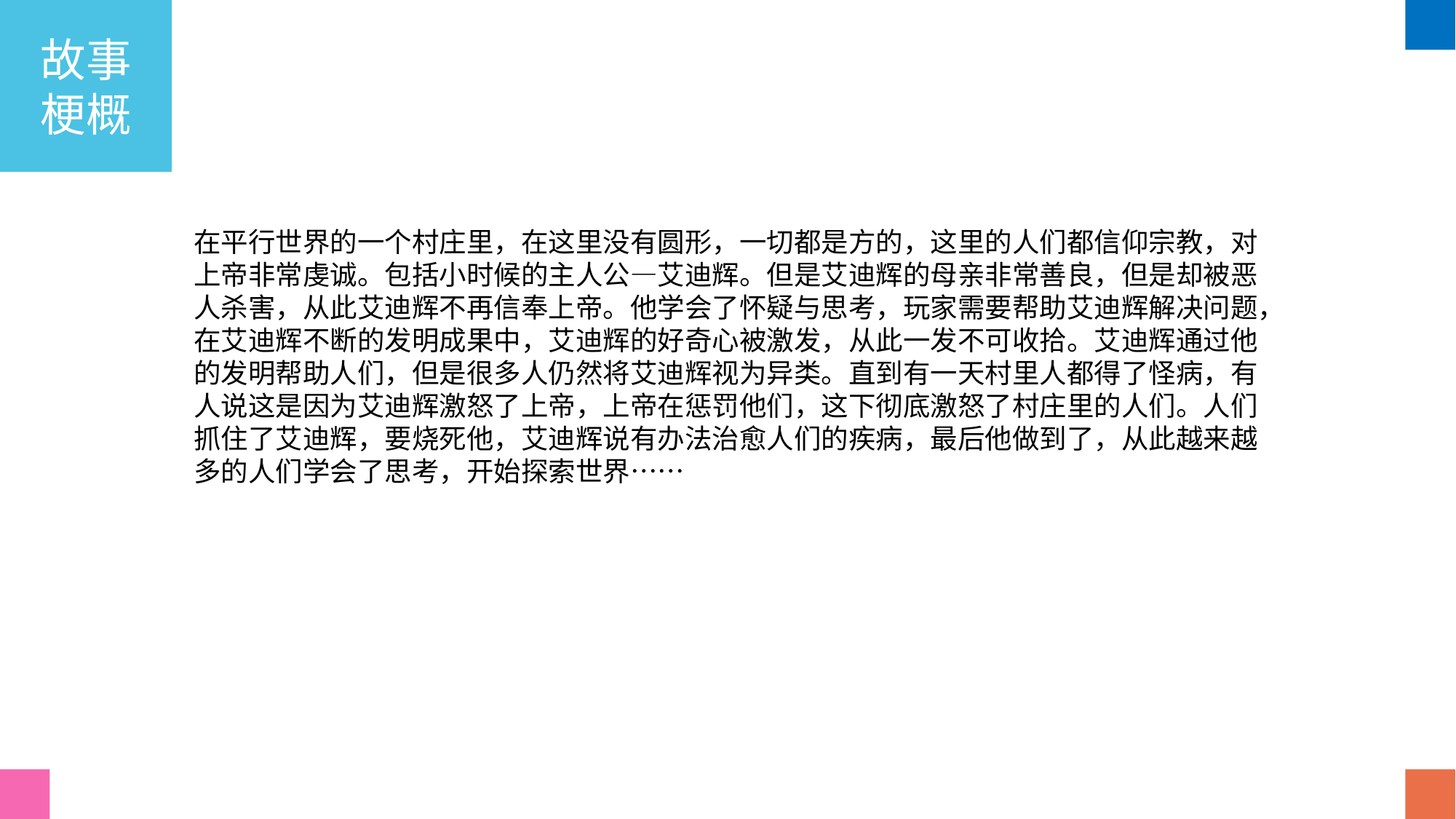

故事
梗概

在平行世界的一个村庄里，在这里没有圆形，一切都是方的，这里的人们都信仰宗教，对上帝非常虔诚。包括小时候的主人公—艾迪辉。但是艾迪辉的母亲非常善良，但是却被恶人杀害，从此艾迪辉不再信奉上帝。他学会了怀疑与思考，玩家需要帮助艾迪辉解决问题，在艾迪辉不断的发明成果中，艾迪辉的好奇心被激发，从此一发不可收拾。艾迪辉通过他的发明帮助人们，但是很多人仍然将艾迪辉视为异类。直到有一天村里人都得了怪病，有人说这是因为艾迪辉激怒了上帝，上帝在惩罚他们，这下彻底激怒了村庄里的人们。人们抓住了艾迪辉，要烧死他，艾迪辉说有办法治愈人们的疾病，最后他做到了，从此越来越多的人们学会了思考，开始探索世界……